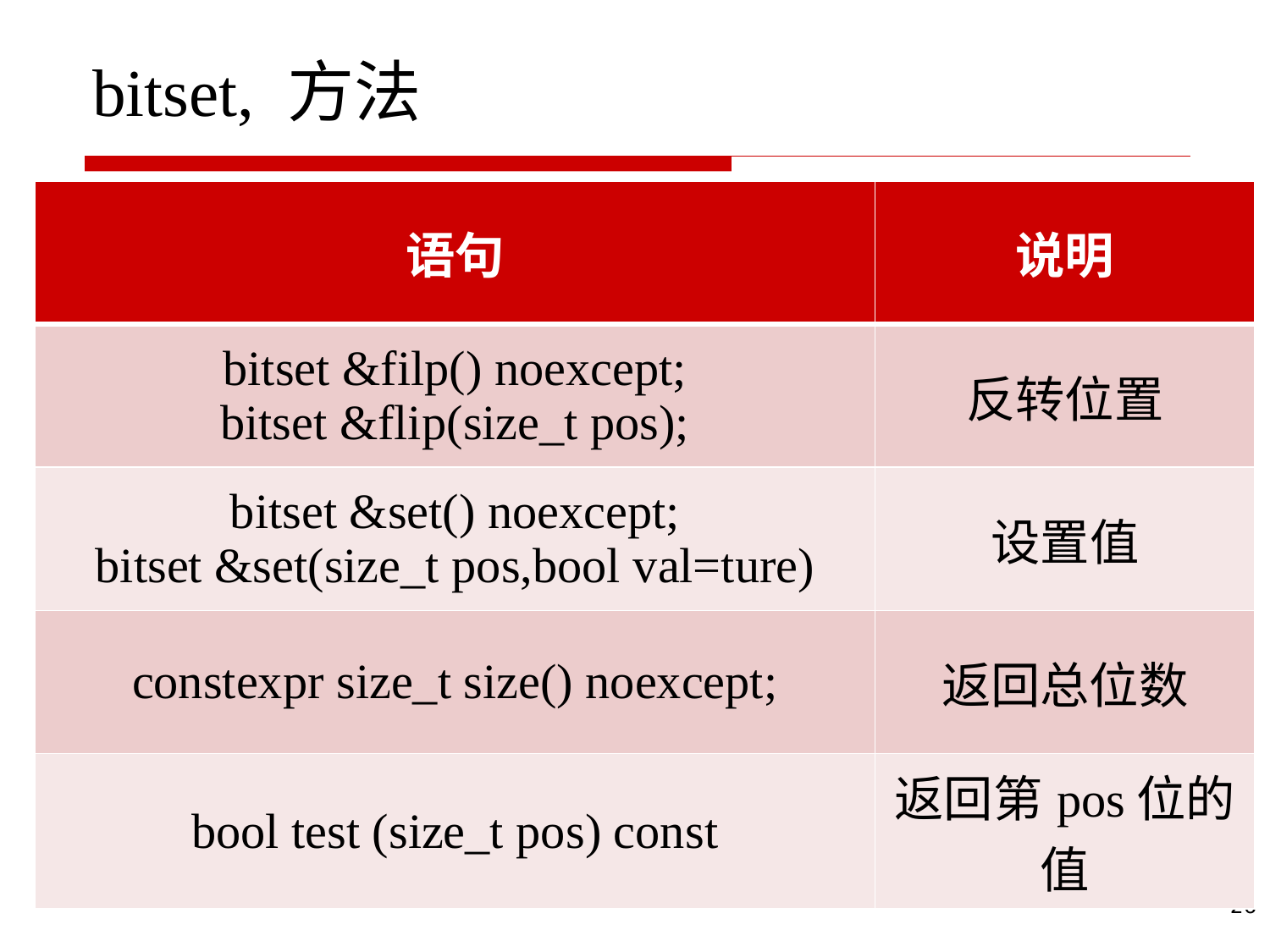

# bitset, 方法
| 语句 | 说明 |
| --- | --- |
| bitset &filp() noexcept; bitset &flip(size\_t pos); | 反转位置 |
| bitset &set() noexcept; bitset &set(size\_t pos,bool val=ture) | 设置值 |
| constexpr size\_t size() noexcept; | 返回总位数 |
| bool test (size\_t pos) const | 返回第pos位的值 |

26